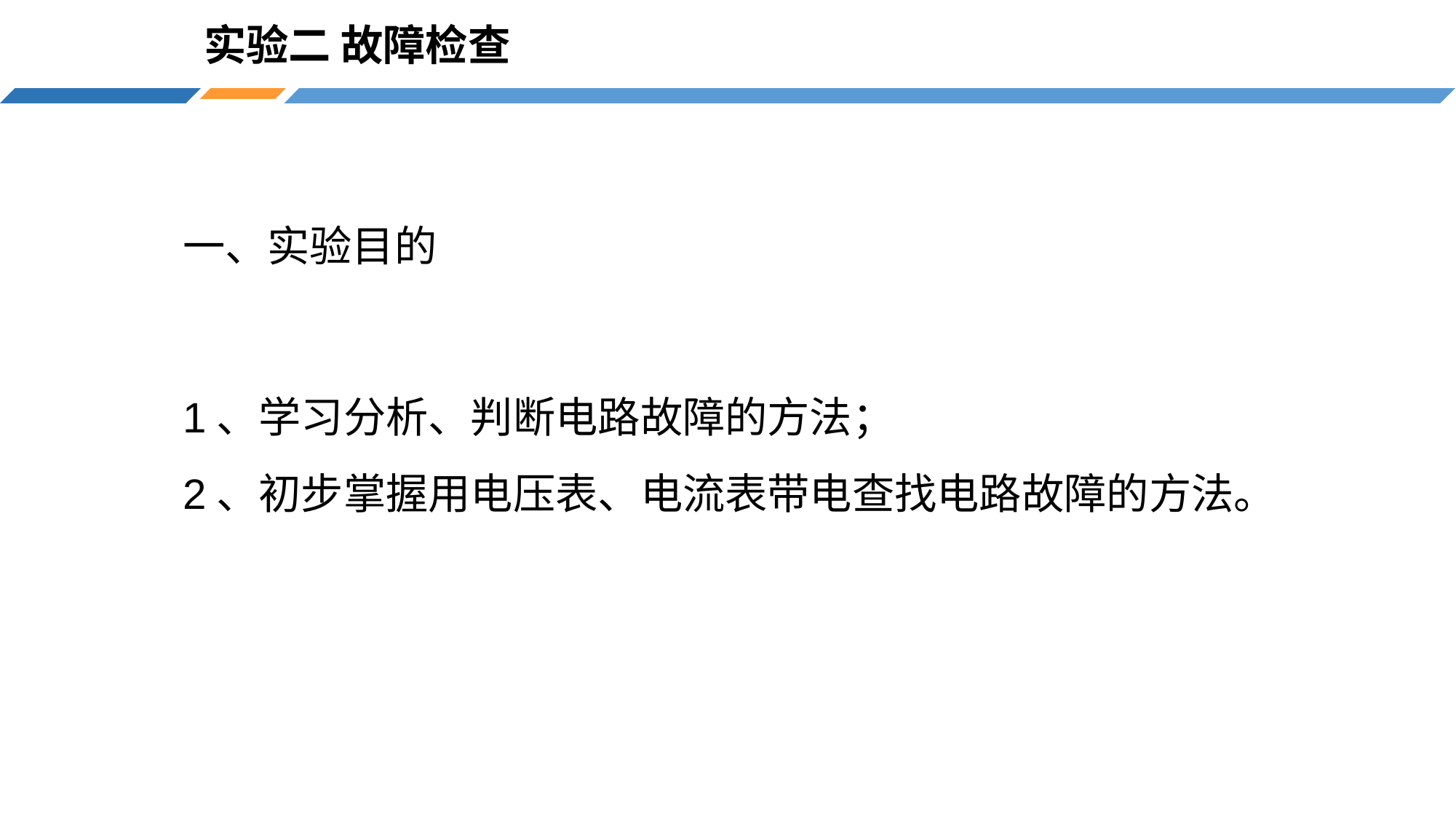

# 实验二 故障检查
一、实验目的

1、学习分析、判断电路故障的方法；
2、初步掌握用电压表、电流表带电查找电路故障的方法。